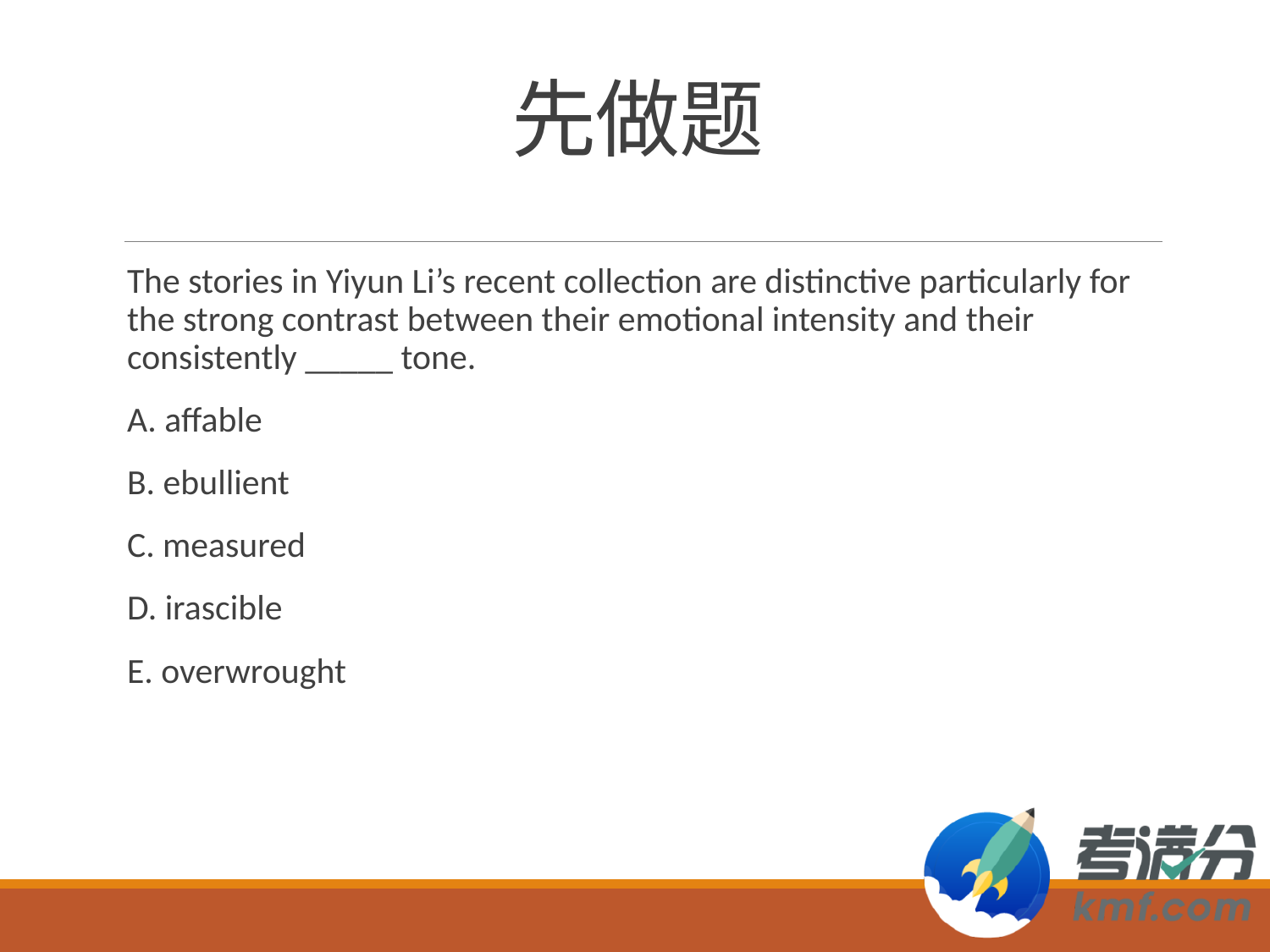

# 先做题
The stories in Yiyun Li’s recent collection are distinctive particularly for the strong contrast between their emotional intensity and their consistently _____ tone.
A. affable
B. ebullient
C. measured
D. irascible
E. overwrought